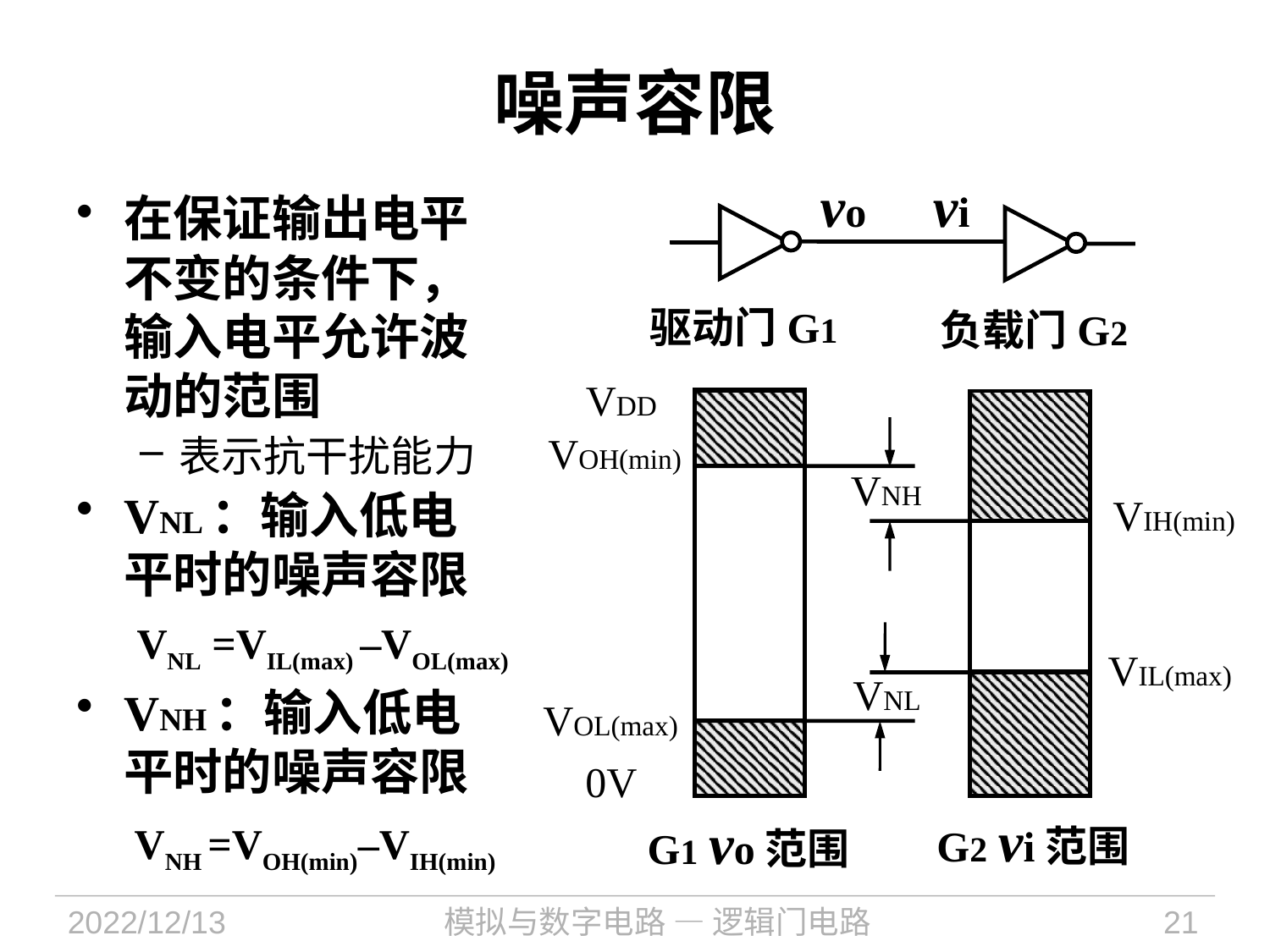

噪声容限
vo
vi
在保证输出电平不变的条件下，输入电平允许波动的范围
表示抗干扰能力
VNL：输入低电平时的噪声容限

VNH：输入低电平时的噪声容限

驱动门G1
负载门G2
VDD

VNH

VOH(min)

VIH(min)
VNL =VIL(max) –VOL(max)

VNL

VIL(max)

VOL(max)

0V
G2 vi范围
G1 vo范围
VNH =VOH(min)–VIH(min)
2022/12/13
模拟与数字电路 — 逻辑门电路
21